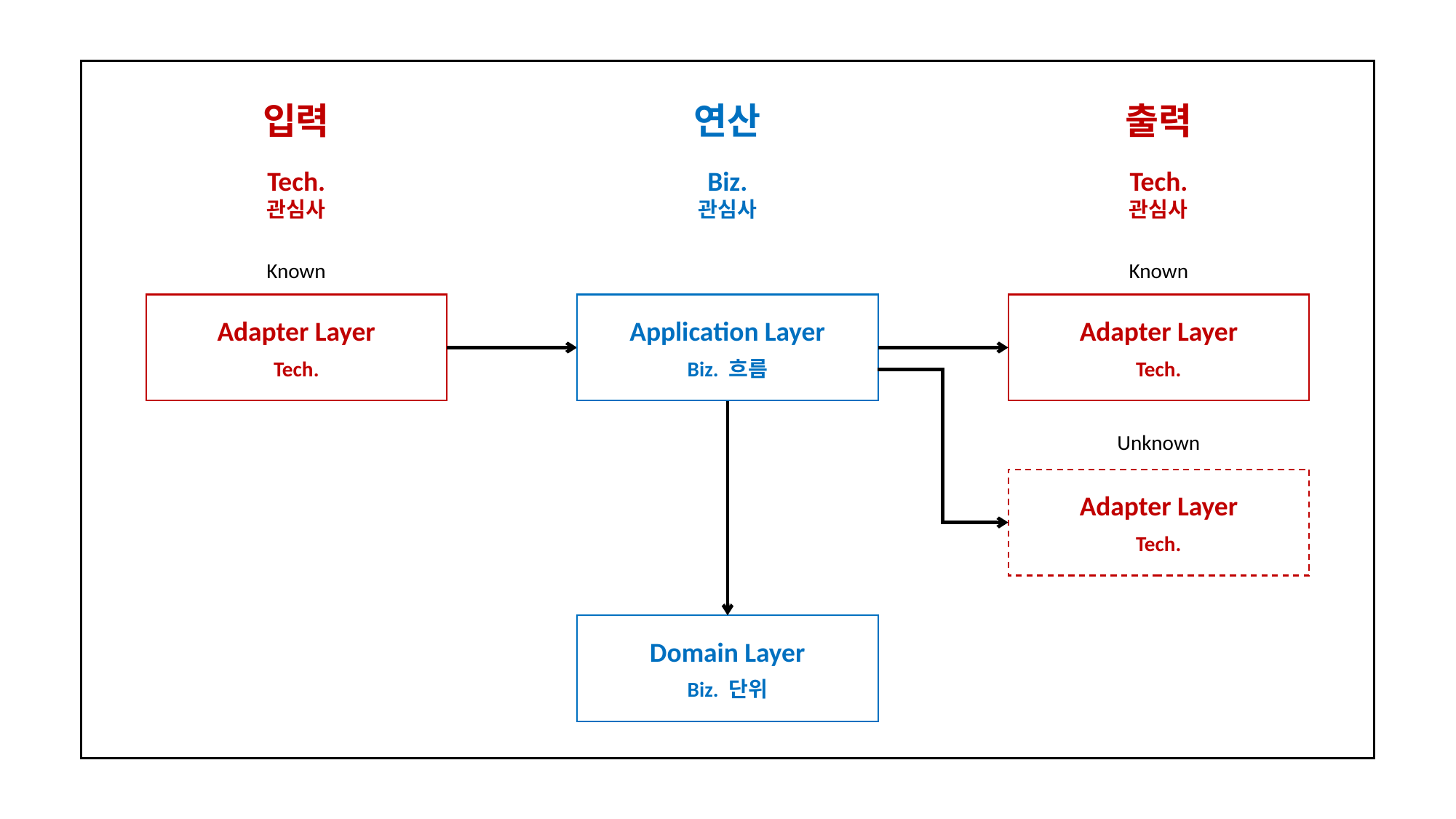

입력
연산
출력
Tech.
관심사
Biz.
관심사
Tech.
관심사
Known
Known

Adapter Layer
Application Layer
Adapter Layer

Tech.
Biz. 흐름
Tech.
Unknown

Adapter Layer
Tech.

Domain Layer
Biz. 단위